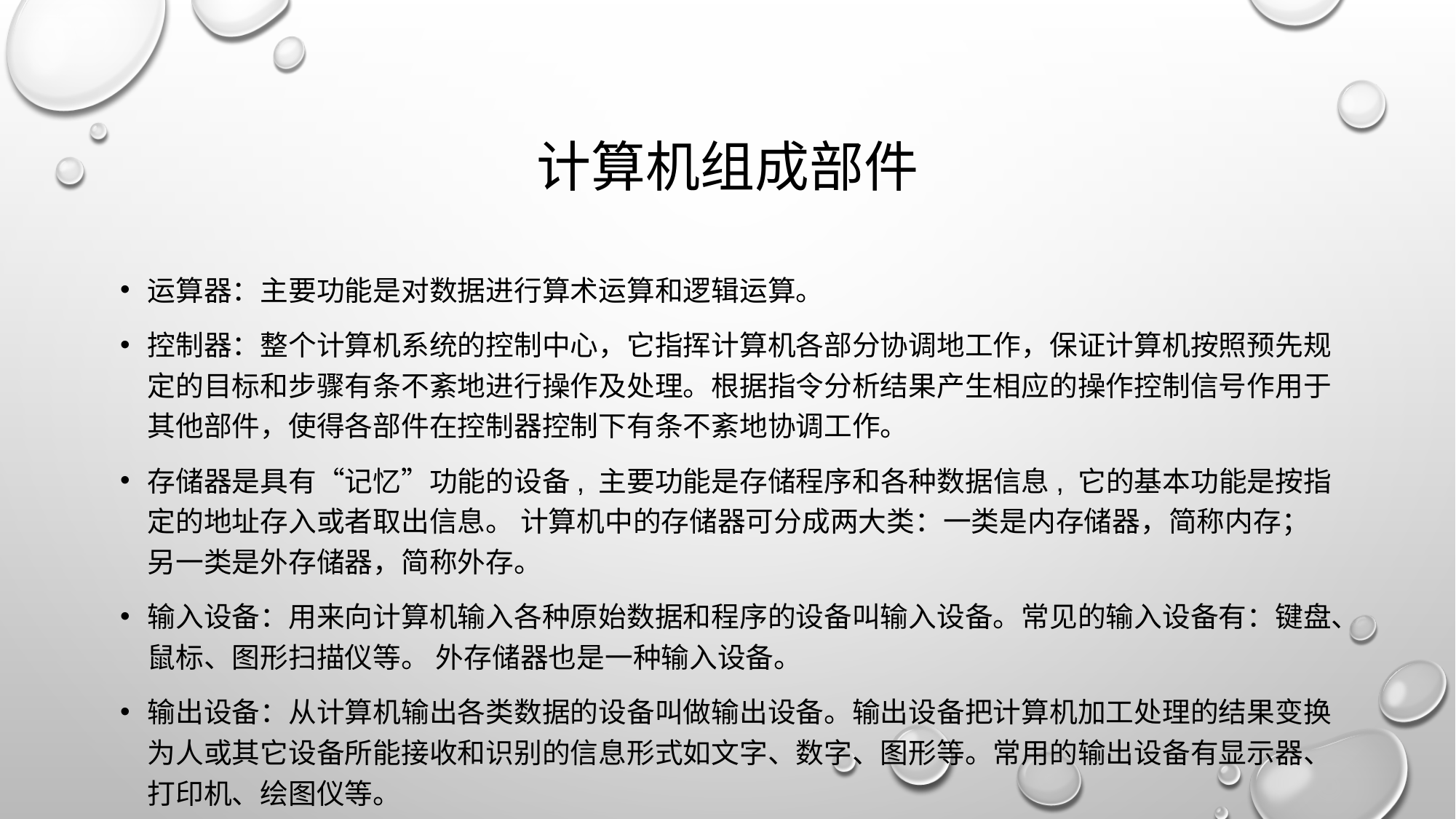

# 计算机组成部件
运算器：主要功能是对数据进行算术运算和逻辑运算。
控制器：整个计算机系统的控制中心，它指挥计算机各部分协调地工作，保证计算机按照预先规定的目标和步骤有条不紊地进行操作及处理。根据指令分析结果产生相应的操作控制信号作用于其他部件，使得各部件在控制器控制下有条不紊地协调工作。
存储器是具有“记忆”功能的设备, 主要功能是存储程序和各种数据信息, 它的基本功能是按指定的地址存入或者取出信息。 计算机中的存储器可分成两大类：一类是内存储器，简称内存；另一类是外存储器，简称外存。
输入设备：用来向计算机输入各种原始数据和程序的设备叫输入设备。常见的输入设备有：键盘、鼠标、图形扫描仪等。 外存储器也是一种输入设备。
输出设备：从计算机输出各类数据的设备叫做输出设备。输出设备把计算机加工处理的结果变换为人或其它设备所能接收和识别的信息形式如文字、数字、图形等。常用的输出设备有显示器、打印机、绘图仪等。